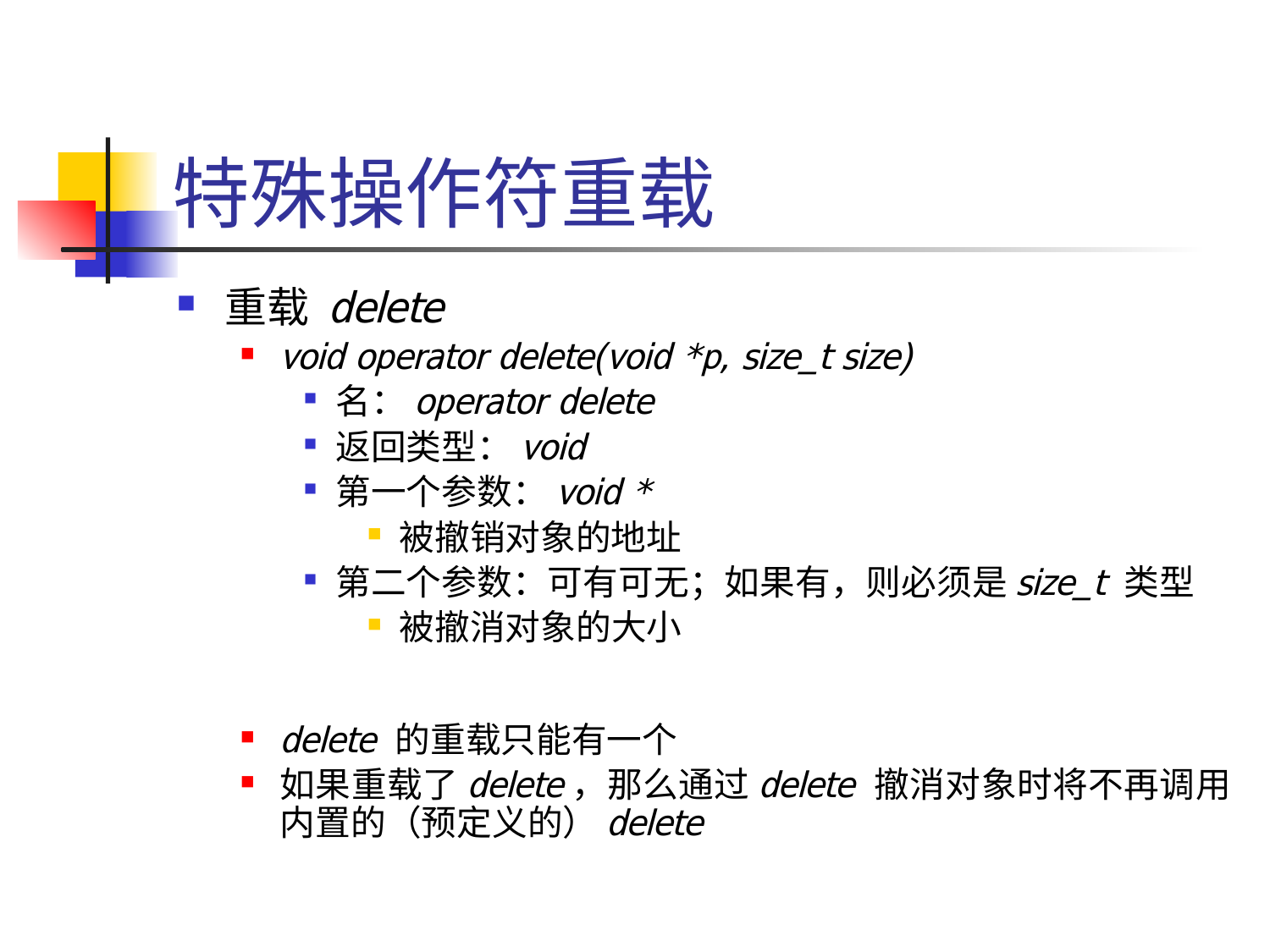

# 特殊操作符重载
重载 delete
void operator delete(void *p, size_t size)
名：operator delete
返回类型：void
第一个参数：void *
被撤销对象的地址
第二个参数：可有可无；如果有，则必须是size_t 类型
被撤消对象的大小

delete 的重载只能有一个
如果重载了delete，那么通过delete 撤消对象时将不再调用内置的（预定义的）delete